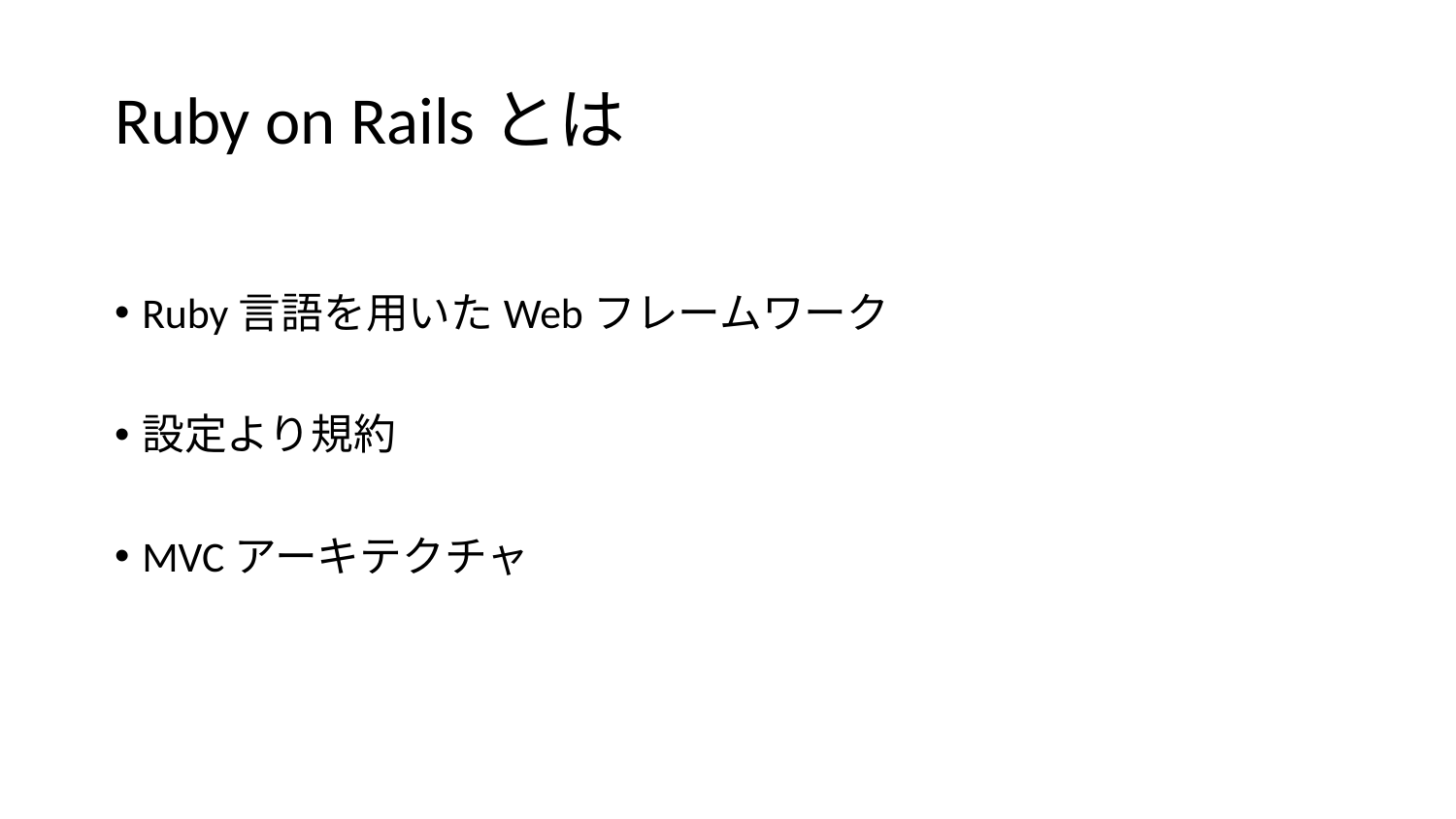

# Ruby on Railsとは

Ruby言語を用いたWebフレームワーク

設定より規約

MVCアーキテクチャ